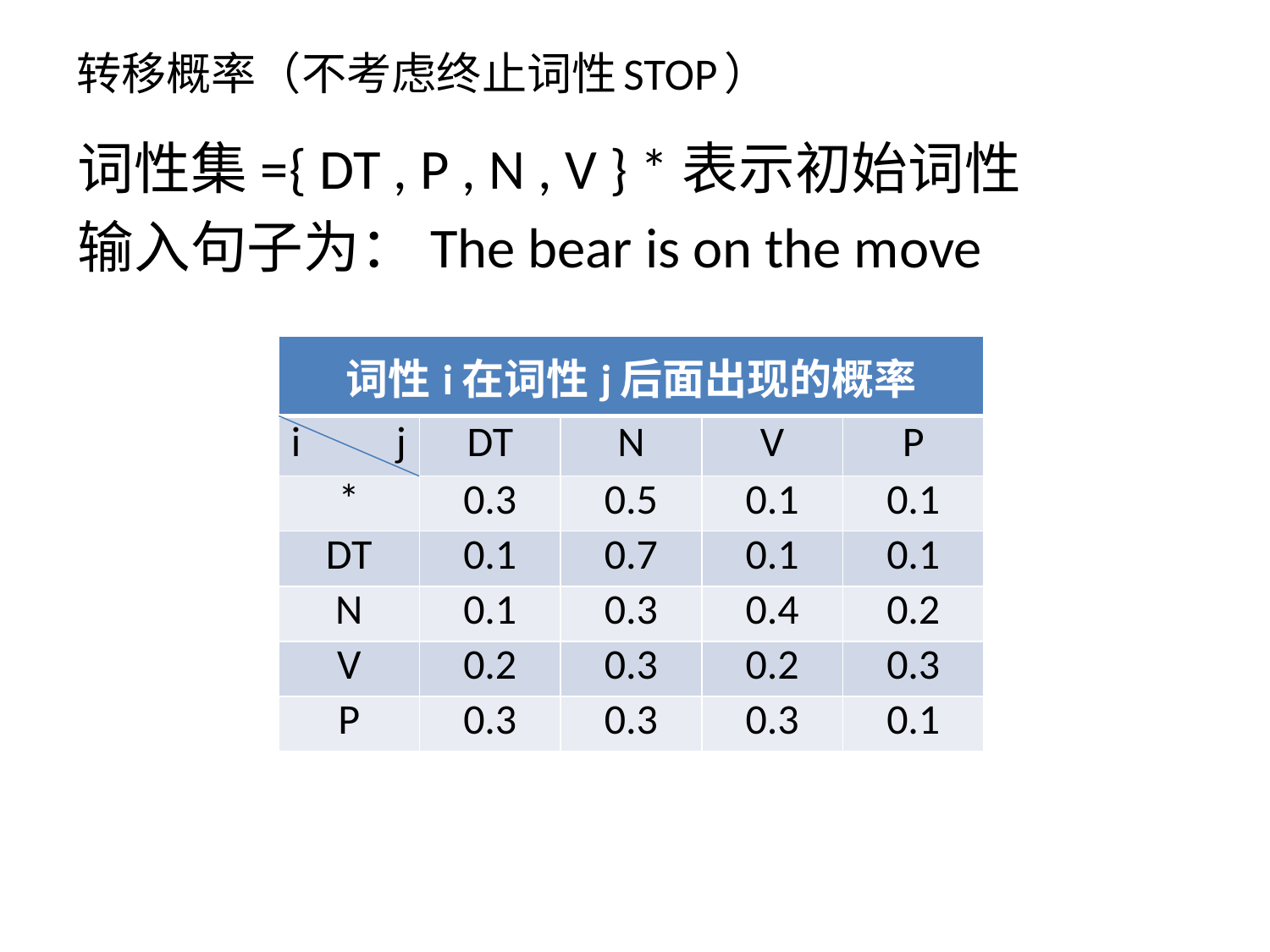

# 转移概率（不考虑终止词性STOP）
词性集={ DT , P , N , V } *表示初始词性
输入句子为：The bear is on the move

| 词性i在词性j后面出现的概率 |  |  |  |  |
| --- | --- | --- | --- | --- |
| i j | DT | N | V | P |
| \* | 0.3 | 0.5 | 0.1 | 0.1 |
| DT | 0.1 | 0.7 | 0.1 | 0.1 |
| N | 0.1 | 0.3 | 0.4 | 0.2 |
| V | 0.2 | 0.3 | 0.2 | 0.3 |
| P | 0.3 | 0.3 | 0.3 | 0.1 |